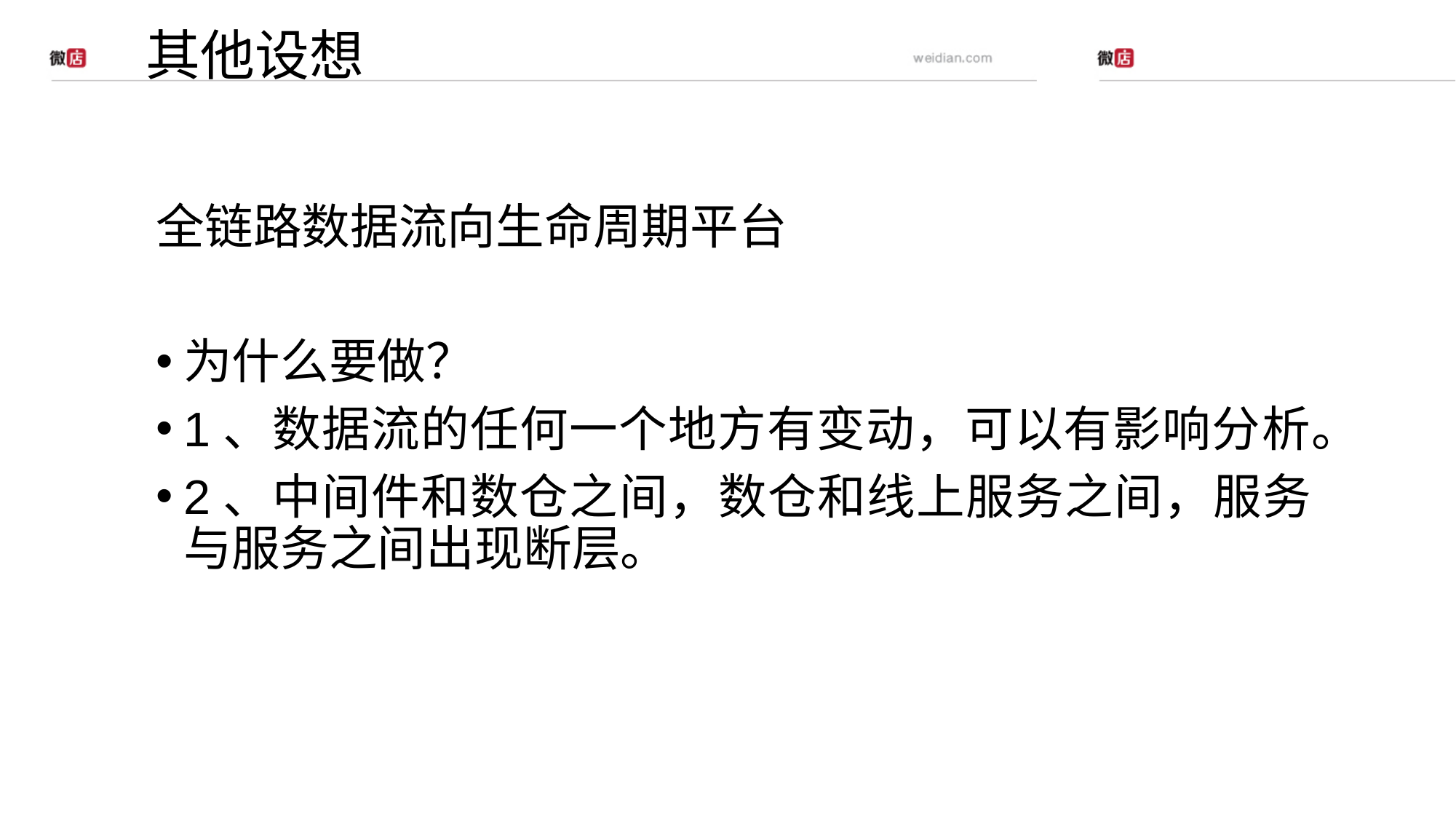

其他设想

全链路数据流向生命周期平台

为什么要做？
1、数据流的任何一个地方有变动，可以有影响分析。
2、中间件和数仓之间，数仓和线上服务之间，服务与服务之间出现断层。